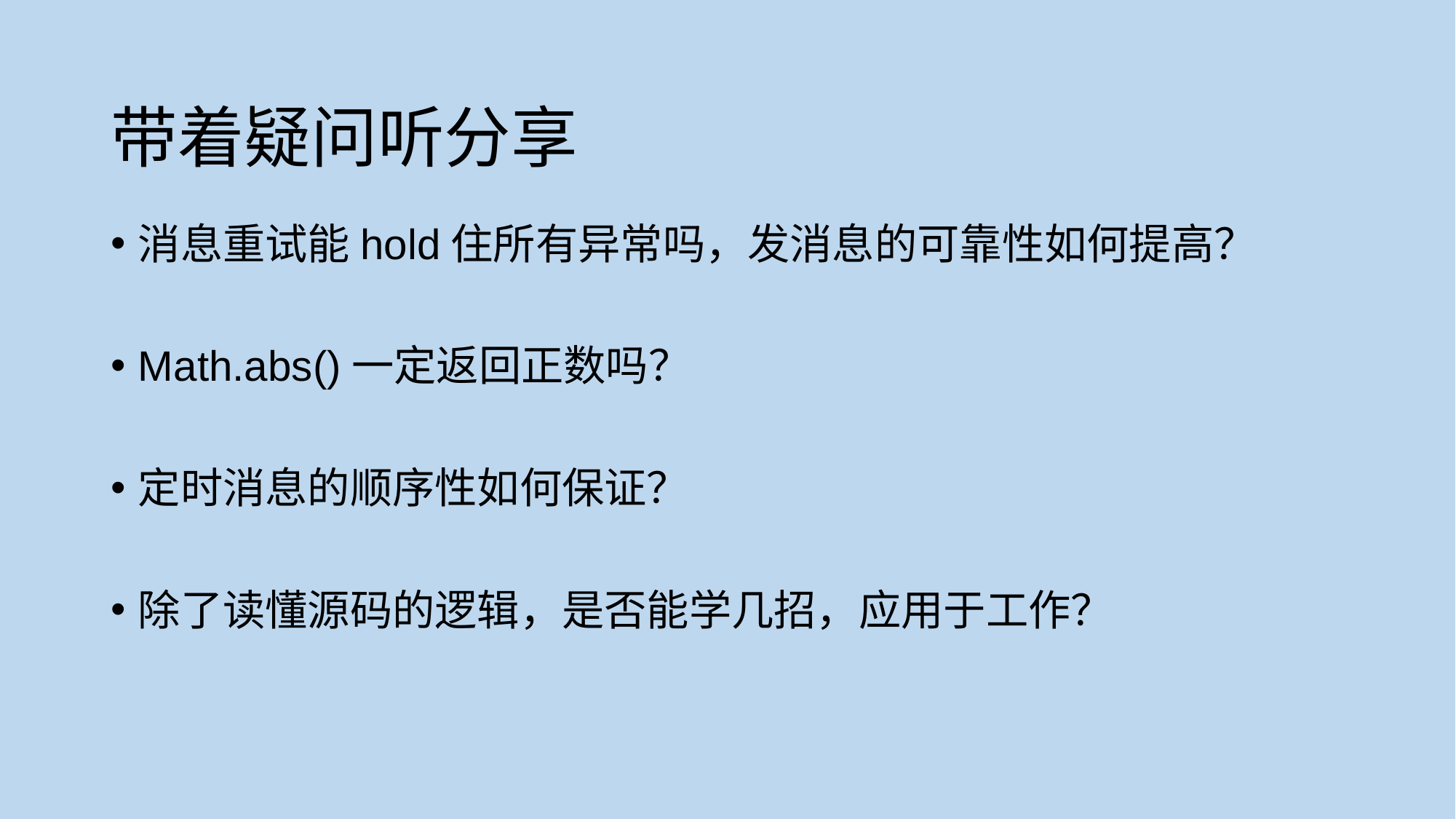

# 带着疑问听分享
消息重试能hold住所有异常吗，发消息的可靠性如何提高？

Math.abs()一定返回正数吗？

定时消息的顺序性如何保证？

除了读懂源码的逻辑，是否能学几招，应用于工作？